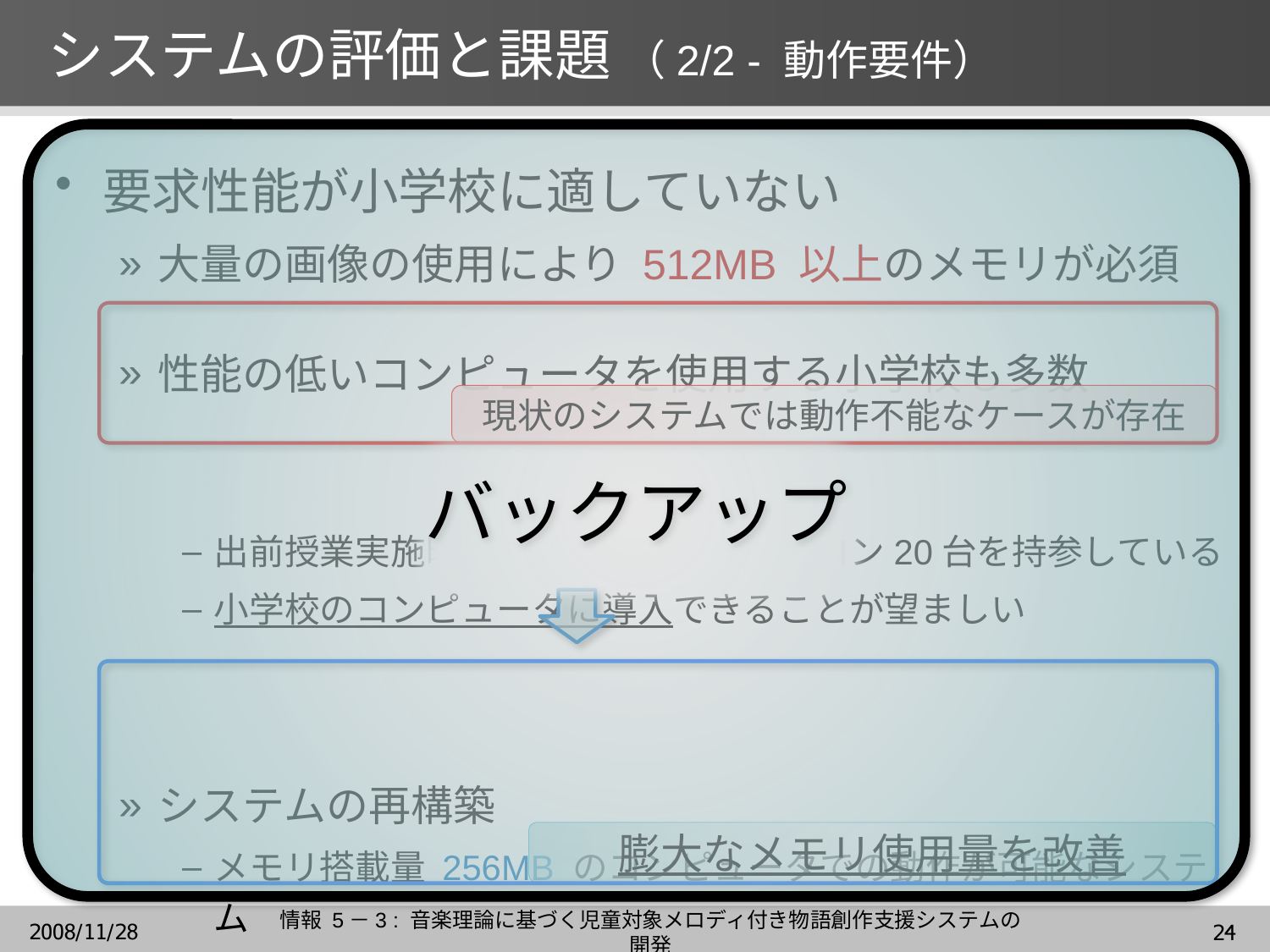

# システムの評価と課題 （2/2 - 動作要件）
バックアップ

要求性能が小学校に適していない
大量の画像の使用により 512MB 以上のメモリが必須

性能の低いコンピュータを使用する小学校も多数

出前授業実施時は本校からノートパソコン20台を持参している
小学校のコンピュータに導入できることが望ましい

システムの再構築
メモリ搭載量 256MB のコンピュータでの動作が可能なシステム

現状のシステムでは動作不能なケースが存在

膨大なメモリ使用量を改善
情報 5－3 : 音楽理論に基づく児童対象メロディ付き物語創作支援システムの開発
2008/11/28
24